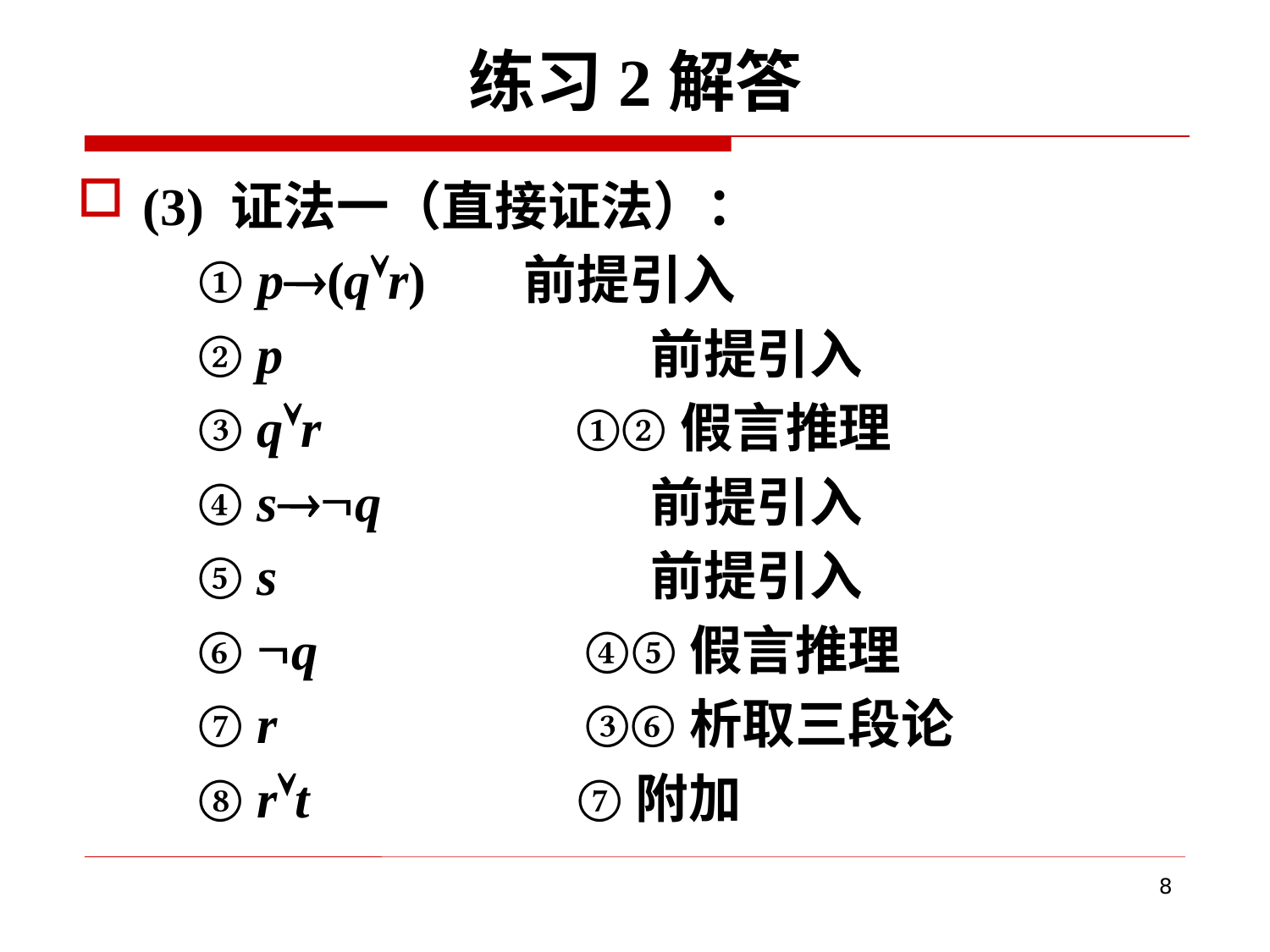

# 练习2解答
(3) 证法一（直接证法）：
         ① p→(q∨r) 	前提引入
         ② p                      	前提引入
         ③ q∨r                   ①②假言推理
         ④ s→¬q              	前提引入
         ⑤ s                      	前提引入
         ⑥ ¬q                    ④⑤假言推理
         ⑦ r                       ③⑥析取三段论
         ⑧ r∨t                    ⑦附加
8